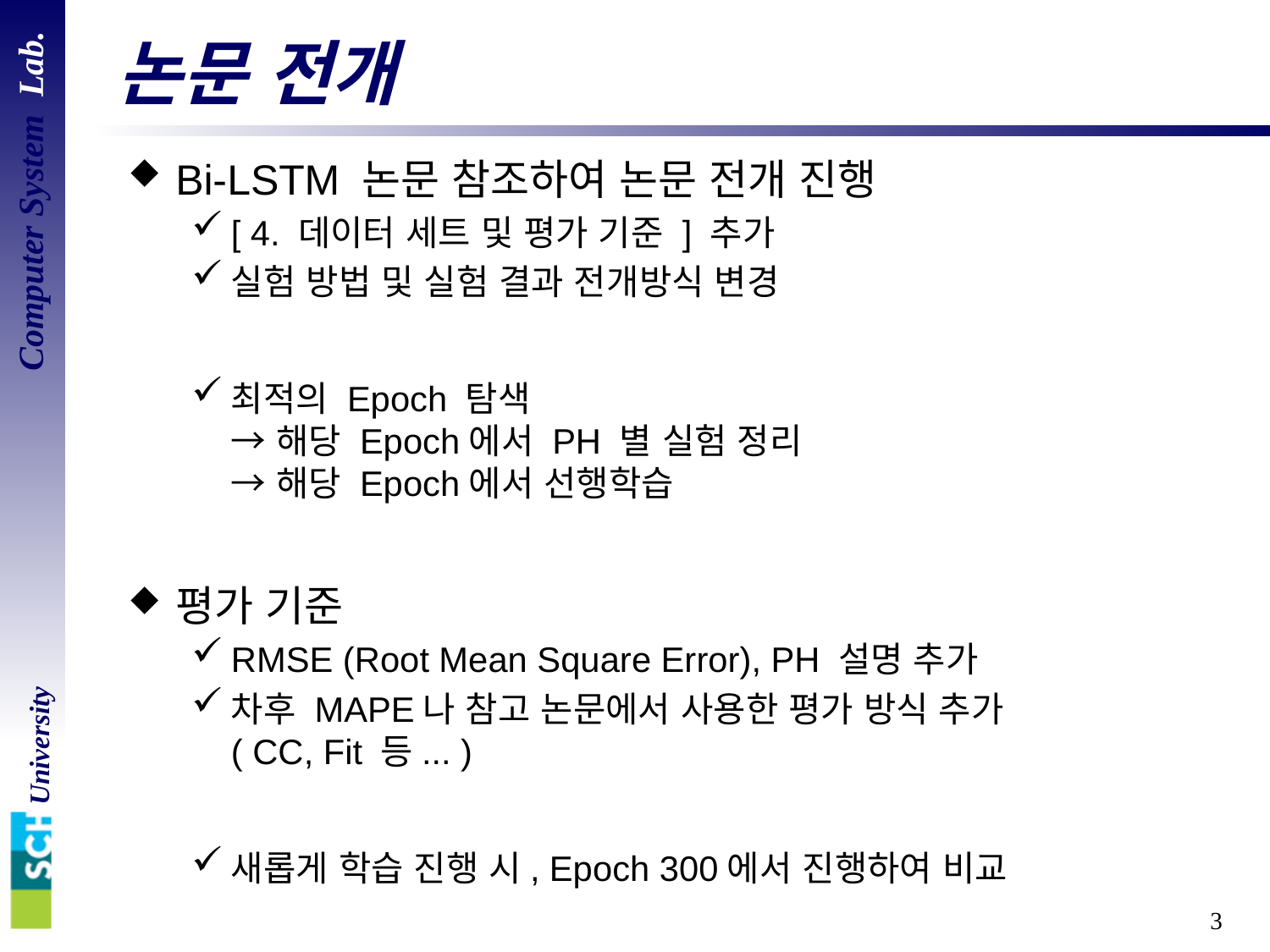

# 논문 전개
Bi-LSTM 논문 참조하여 논문 전개 진행
[ 4. 데이터 세트 및 평가 기준 ] 추가
실험 방법 및 실험 결과 전개방식 변경

최적의 Epoch 탐색
→ 해당 Epoch에서 PH 별 실험 정리
→ 해당 Epoch에서 선행학습

평가 기준
RMSE (Root Mean Square Error), PH 설명 추가
차후 MAPE나 참고 논문에서 사용한 평가 방식 추가
( CC, Fit 등... )

새롭게 학습 진행 시, Epoch 300에서 진행하여 비교